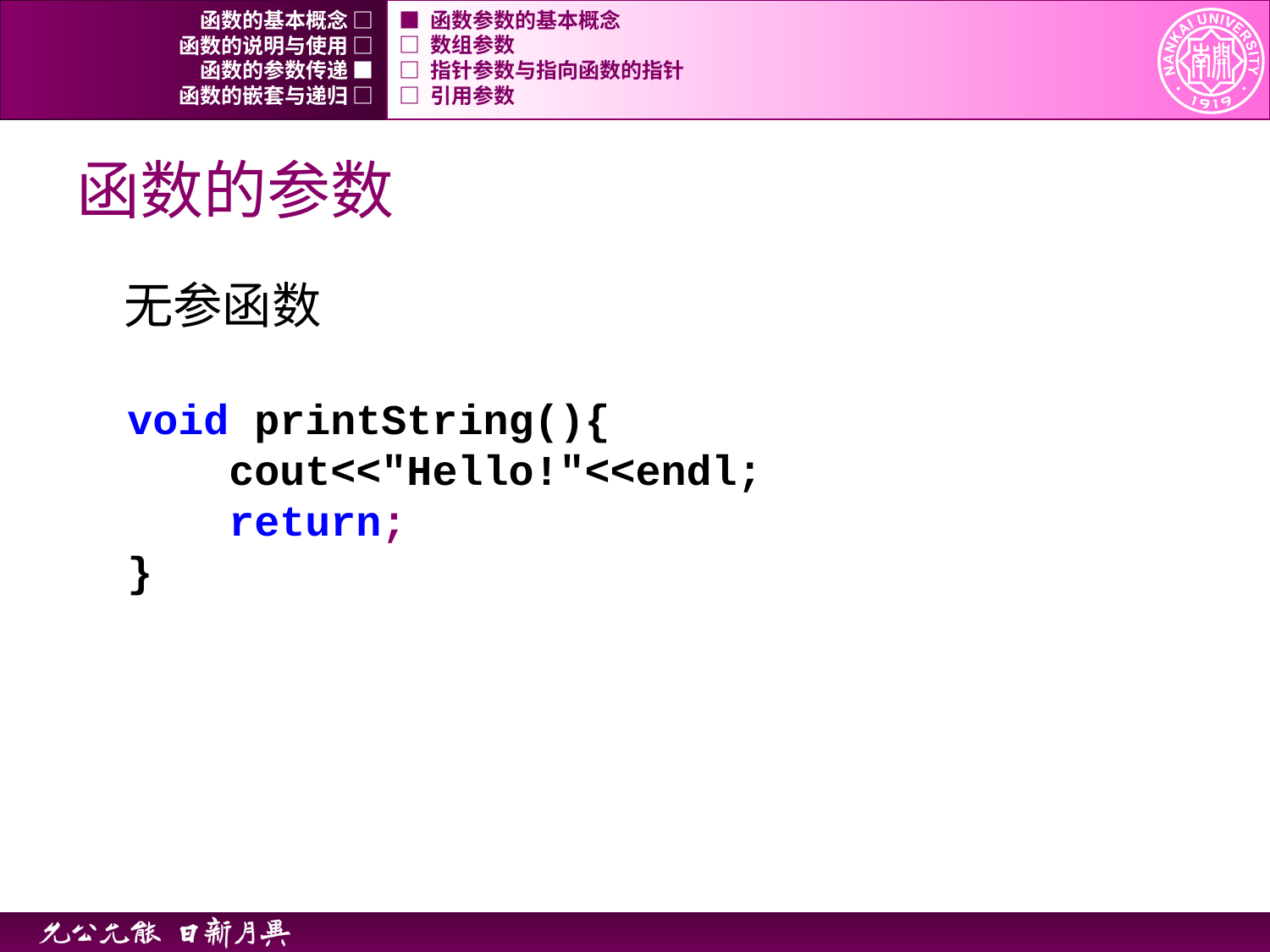

函数的基本概念 □
■ 函数参数的基本概念
函数的说明与使用 □
□ 数组参数
函数的参数传递 ■
□ 指针参数与指向函数的指针
函数的嵌套与递归 □
□ 引用参数
# 函数的参数
无参函数
void printString(){
    cout<<"Hello!"<<endl;
    return;
}